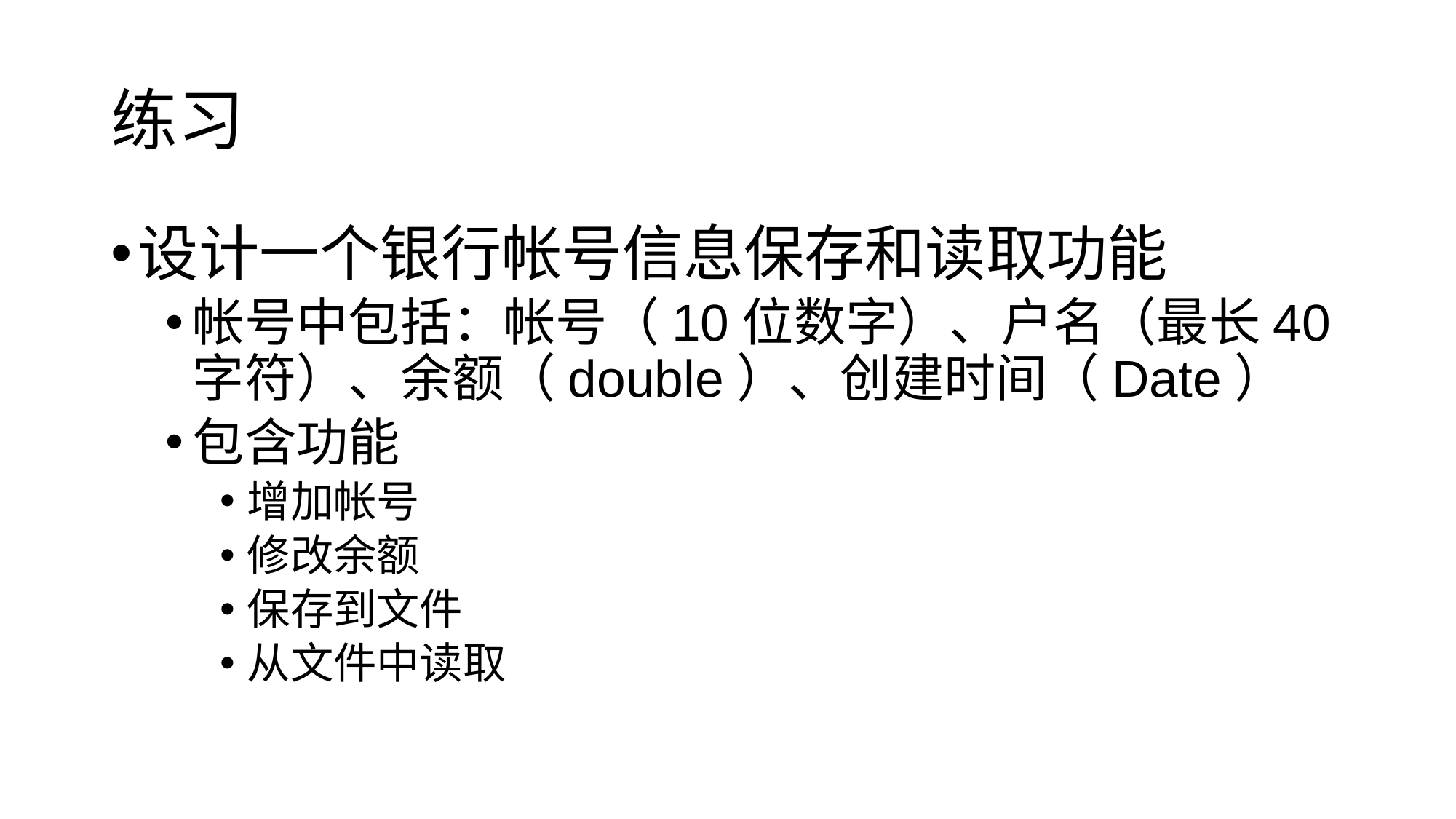

# 练习
设计一个银行帐号信息保存和读取功能
帐号中包括：帐号（10位数字）、户名（最长40字符）、余额（double）、创建时间（Date）
包含功能
增加帐号
修改余额
保存到文件
从文件中读取